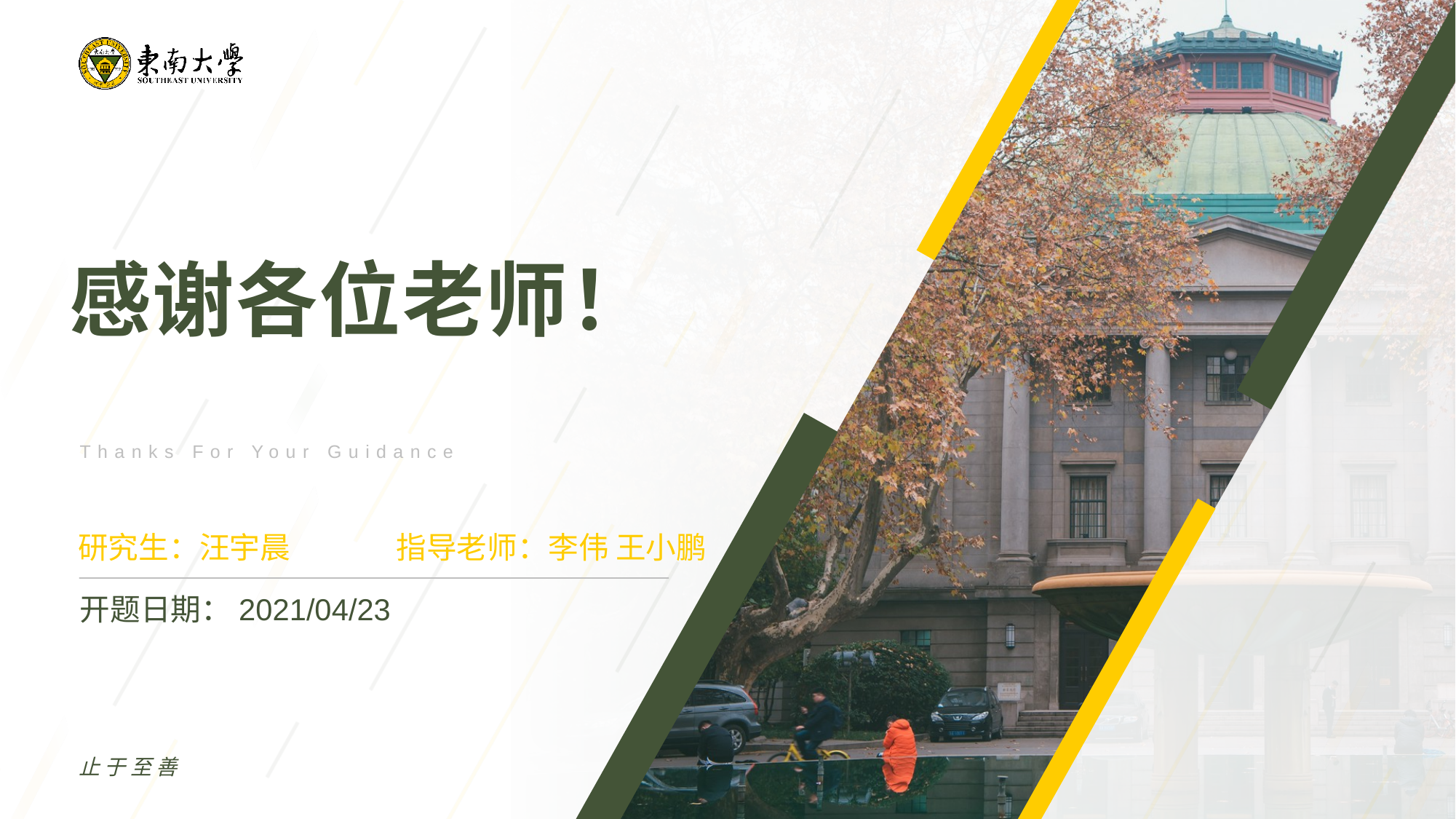

感谢各位老师！
Thanks For Your Guidance
研究生：汪宇晨
指导老师：李伟 王小鹏
开题日期：2021/04/23
止于至善